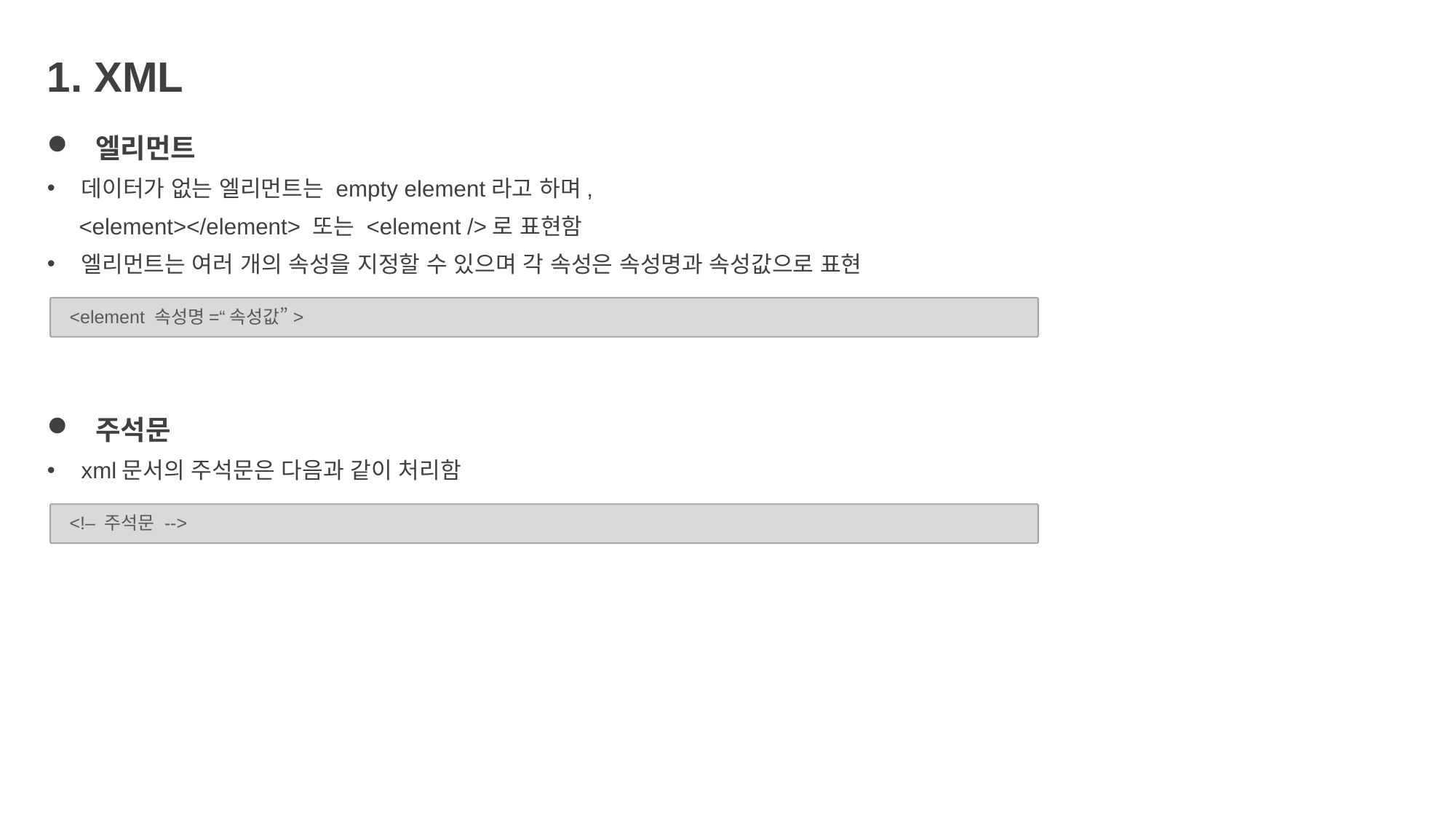

1. XML
 엘리먼트
데이터가 없는 엘리먼트는 empty element라고 하며,
     <element></element> 또는 <element />로 표현함
엘리먼트는 여러 개의 속성을 지정할 수 있으며 각 속성은 속성명과 속성값으로 표현

 주석문
xml문서의 주석문은 다음과 같이 처리함

<element 속성명=“속성값”>

<!– 주석문 -->